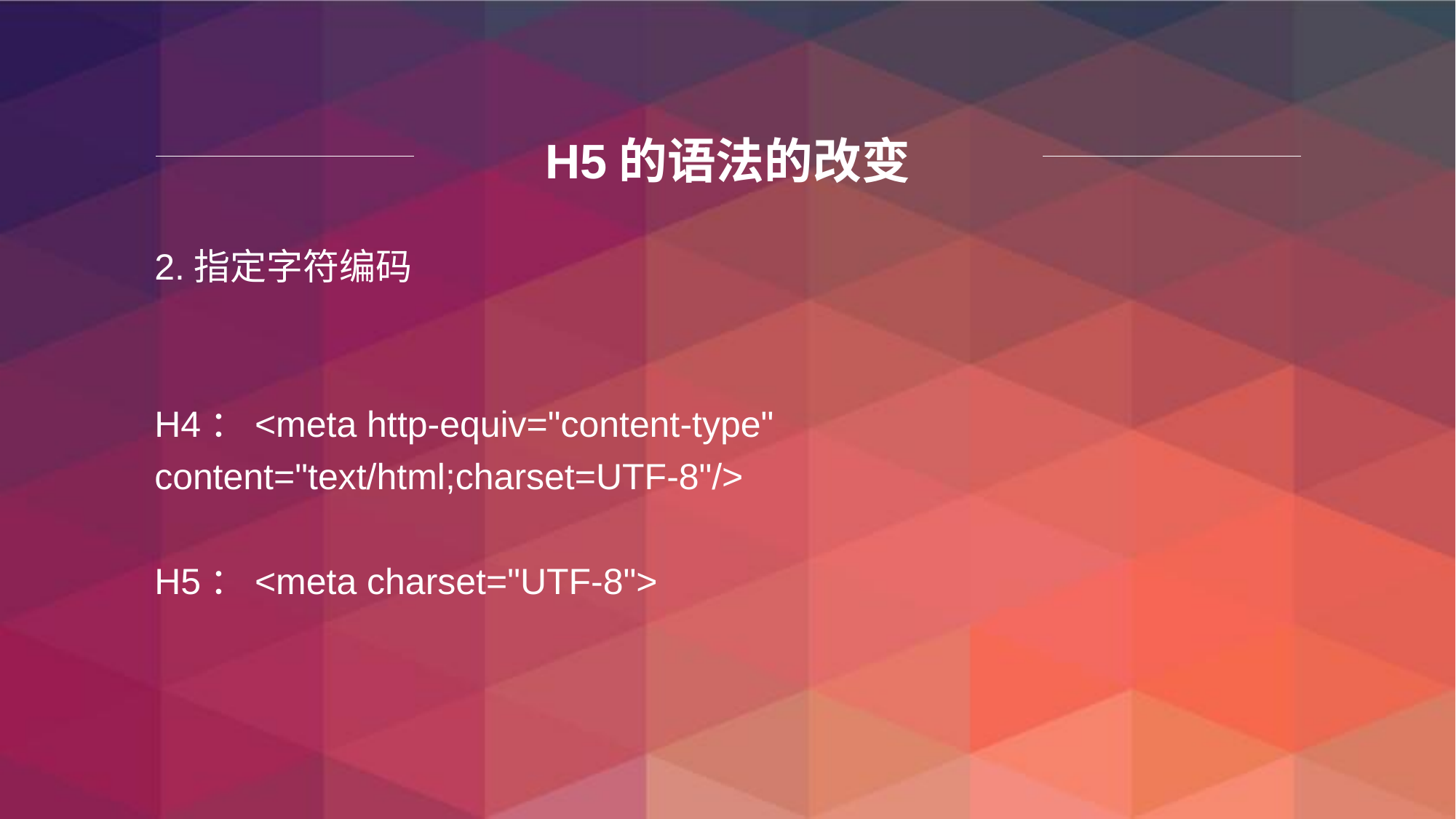

# H5的语法的改变
2.指定字符编码

H4：<meta http-equiv="content-type" content="text/html;charset=UTF-8"/>

H5：<meta charset="UTF-8">